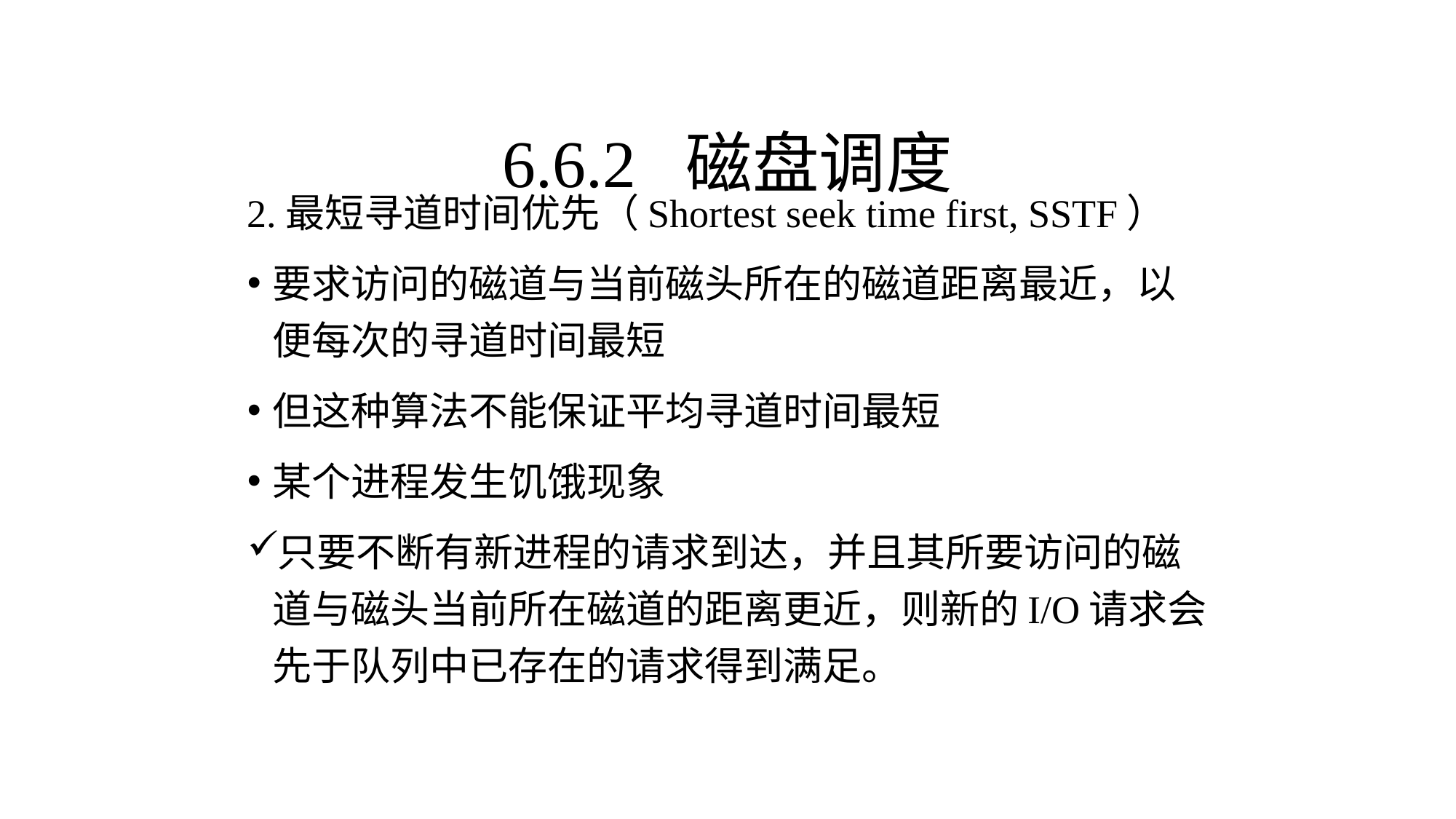

6.6.2  磁盘调度
2.最短寻道时间优先（Shortest seek time first, SSTF）
要求访问的磁道与当前磁头所在的磁道距离最近，以便每次的寻道时间最短
但这种算法不能保证平均寻道时间最短
某个进程发生饥饿现象
只要不断有新进程的请求到达，并且其所要访问的磁道与磁头当前所在磁道的距离更近，则新的I/O请求会先于队列中已存在的请求得到满足。

7